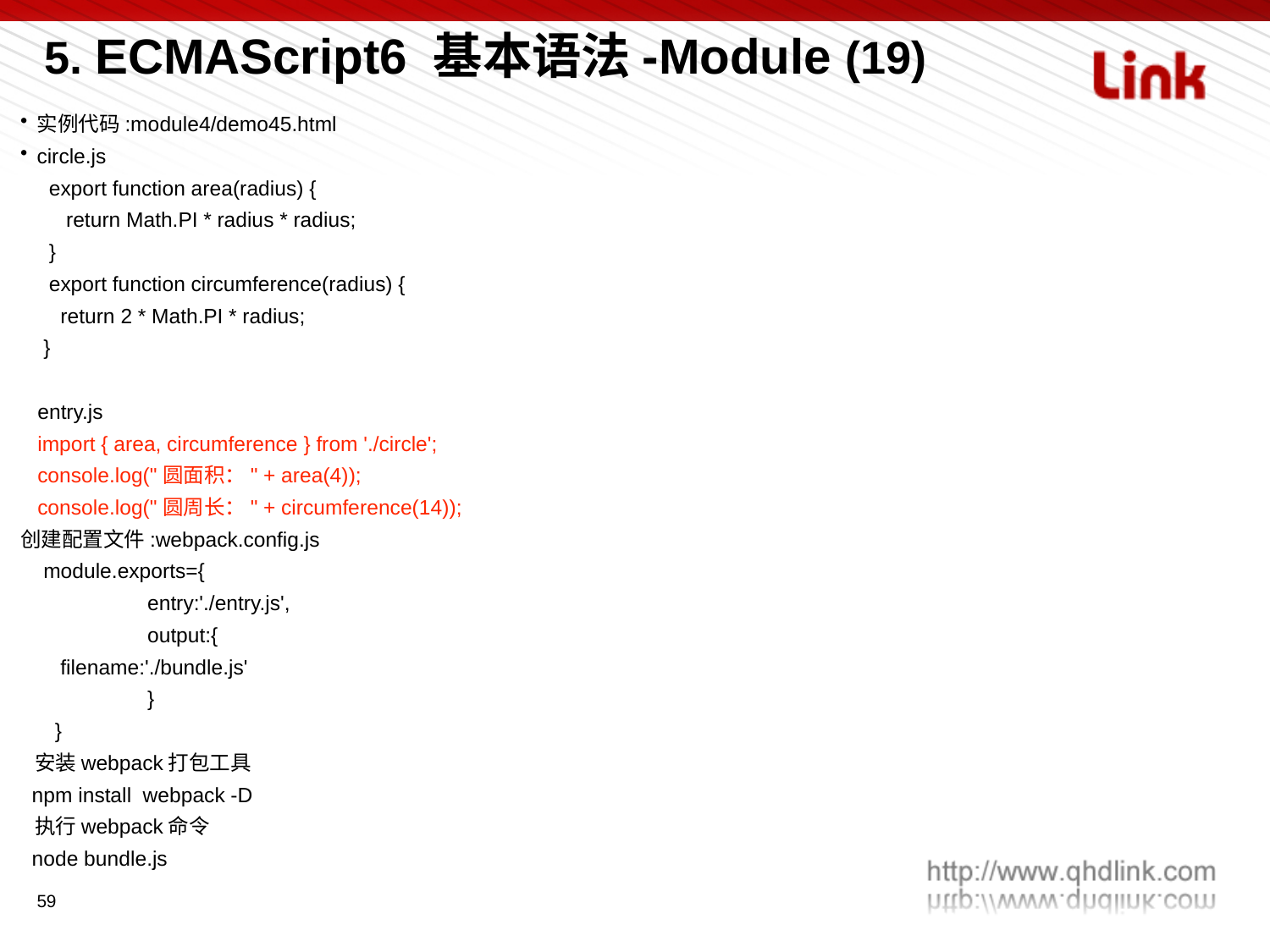

5. ECMAScript6 基本语法-Module (19)
实例代码:module4/demo45.html
circle.js
     export function area(radius) {
        return Math.PI * radius * radius;
     }
     export function circumference(radius) {
       return 2 * Math.PI * radius;
    }

   entry.js
   import { area, circumference } from './circle';
   console.log("圆面积：" + area(4));
   console.log("圆周长：" + circumference(14));
创建配置文件:webpack.config.js
    module.exports={
	entry:'./entry.js',
	output:{
       filename:'./bundle.js'
	}
      }
  安装webpack打包工具
  npm install  webpack -D
  执行webpack命令
  node bundle.js

59